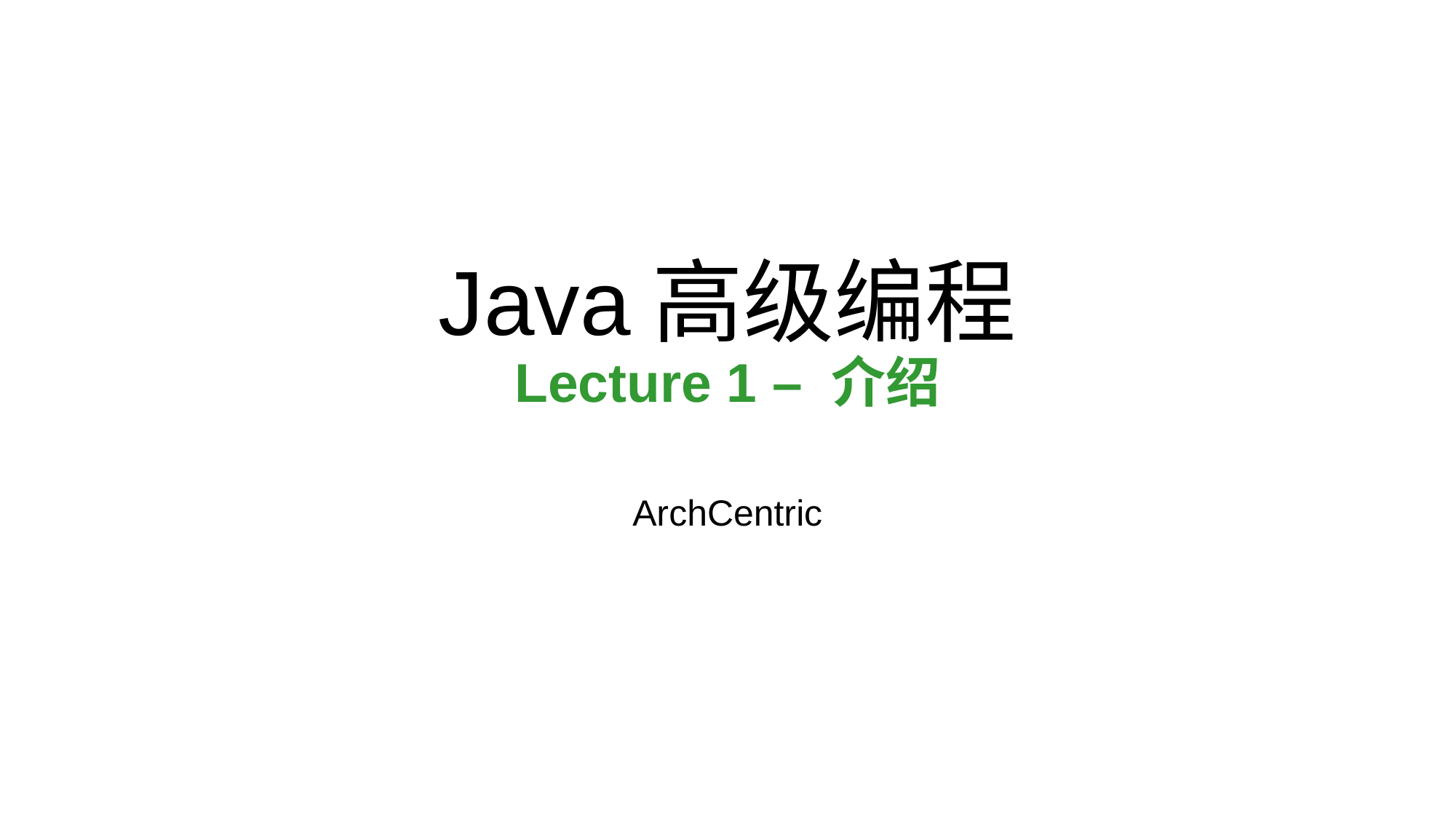

# Java高级编程 Lecture 1 – 介绍

ArchCentric